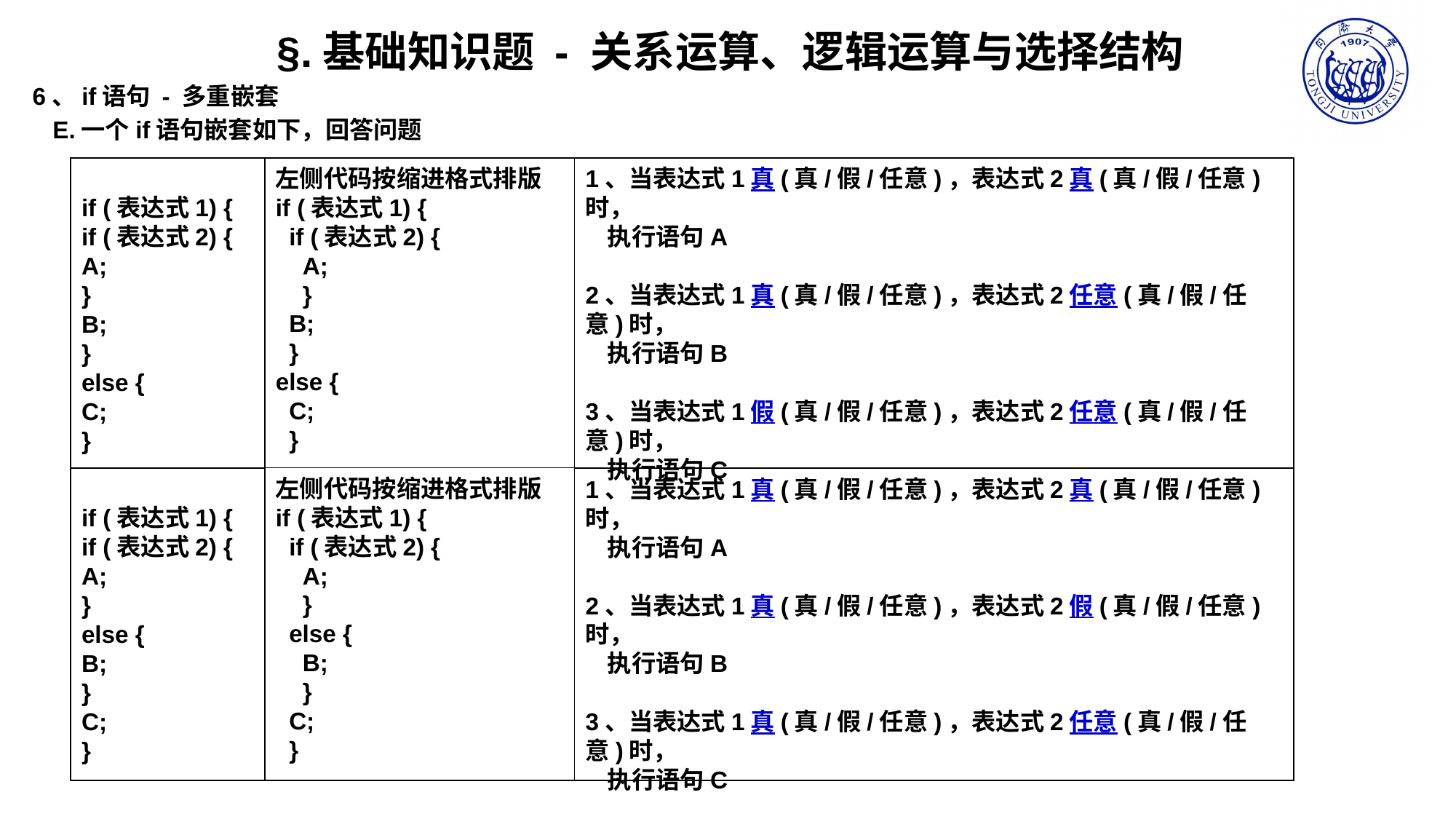

§.基础知识题 - 关系运算、逻辑运算与选择结构
6、if语句 - 多重嵌套
   E.一个if语句嵌套如下，回答问题
左侧代码按缩进格式排版
if (表达式1) {
  if (表达式2) {
    A;
    }
  B;
  }
else {
  C;
  }

if (表达式1) {
if (表达式2) {
A;
}
B;
}
else {
C;
}

1、当表达式1真(真/假/任意)，表达式2真(真/假/任意)时，
   执行语句A

2、当表达式1真(真/假/任意)，表达式2任意(真/假/任意)时，
   执行语句B

3、当表达式1假(真/假/任意)，表达式2任意(真/假/任意)时，
   执行语句C
左侧代码按缩进格式排版
if (表达式1) {
  if (表达式2) {
    A;
    }
  else {
    B;
    }
  C;
  }

if (表达式1) {
if (表达式2) {
A;
}
else {
B;
}
C;
}
1、当表达式1真(真/假/任意)，表达式2真(真/假/任意)时，
   执行语句A

2、当表达式1真(真/假/任意)，表达式2假(真/假/任意)时，
   执行语句B

3、当表达式1真(真/假/任意)，表达式2任意(真/假/任意)时，
   执行语句C